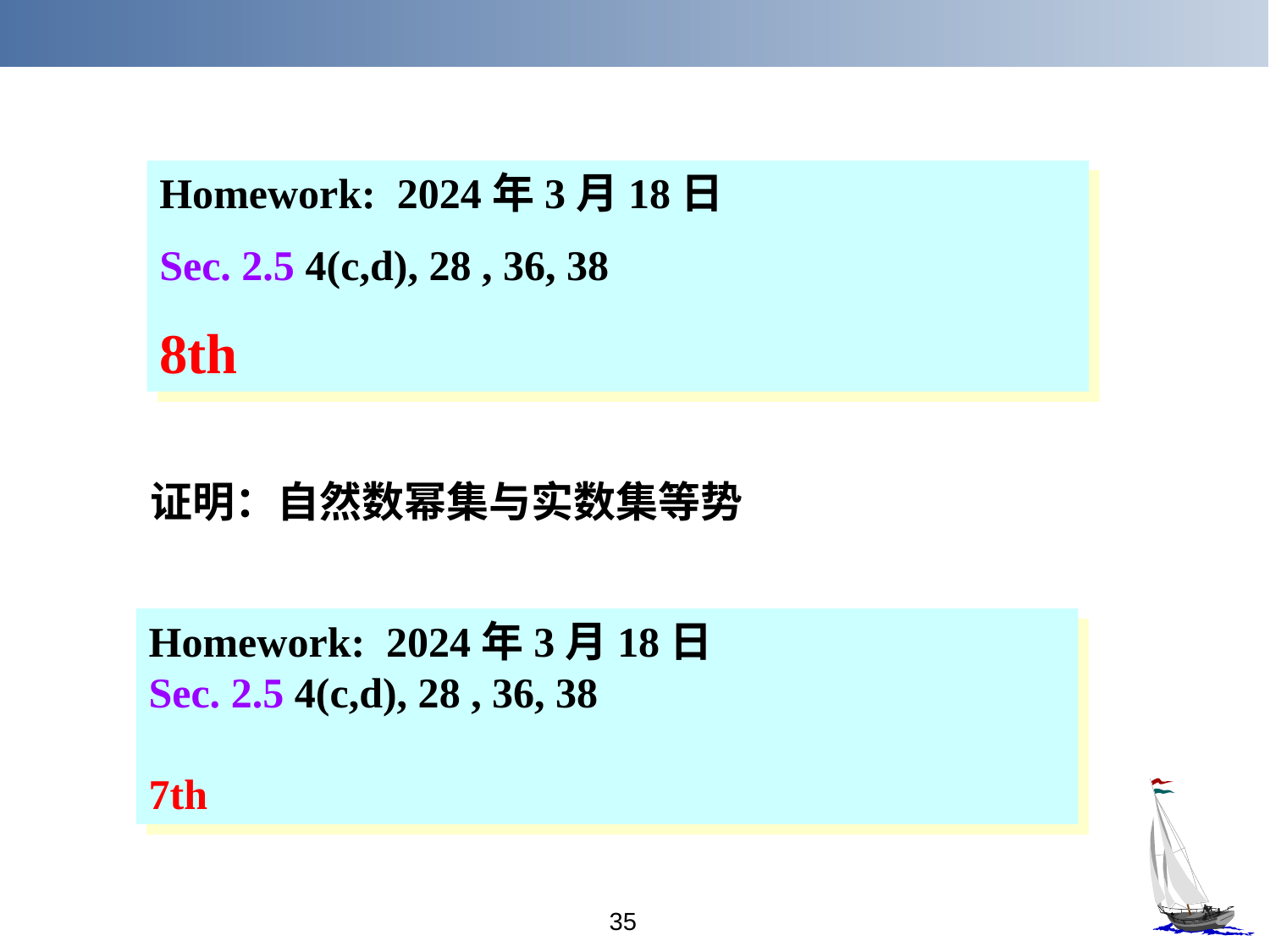

Homework:  2024年3月18日
Sec. 2.5 4(c,d), 28 , 36, 38
8th
证明：自然数幂集与实数集等势
Homework:  2024年3月18日
Sec. 2.5 4(c,d), 28 , 36, 38

7th
35